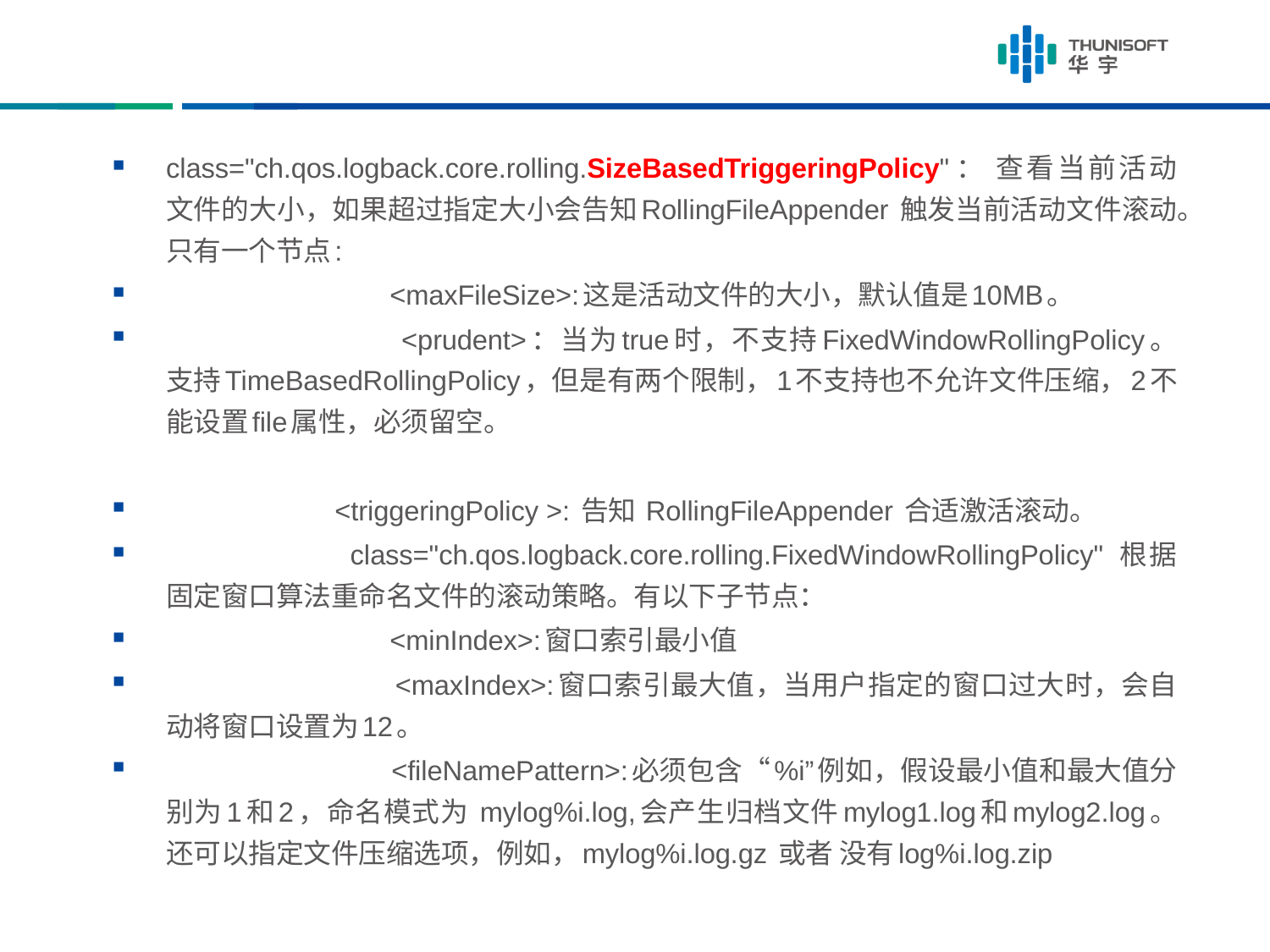

#
class="ch.qos.logback.core.rolling.SizeBasedTriggeringPolicy"： 查看当前活动文件的大小，如果超过指定大小会告知RollingFileAppender 触发当前活动文件滚动。只有一个节点:
　　　　　　　　<maxFileSize>:这是活动文件的大小，默认值是10MB。
　　　　　　　　<prudent>：当为true时，不支持FixedWindowRollingPolicy。支持TimeBasedRollingPolicy，但是有两个限制，1不支持也不允许文件压缩，2不能设置file属性，必须留空。

　　　　　　<triggeringPolicy >: 告知 RollingFileAppender 合适激活滚动。
　　　　　　class="ch.qos.logback.core.rolling.FixedWindowRollingPolicy" 根据固定窗口算法重命名文件的滚动策略。有以下子节点：
　　　　　　　　<minIndex>:窗口索引最小值
　　　　　　　　<maxIndex>:窗口索引最大值，当用户指定的窗口过大时，会自动将窗口设置为12。
　　　　　　　　<fileNamePattern>:必须包含“%i”例如，假设最小值和最大值分别为1和2，命名模式为 mylog%i.log,会产生归档文件mylog1.log和mylog2.log。还可以指定文件压缩选项，例如，mylog%i.log.gz 或者 没有log%i.log.zip

43